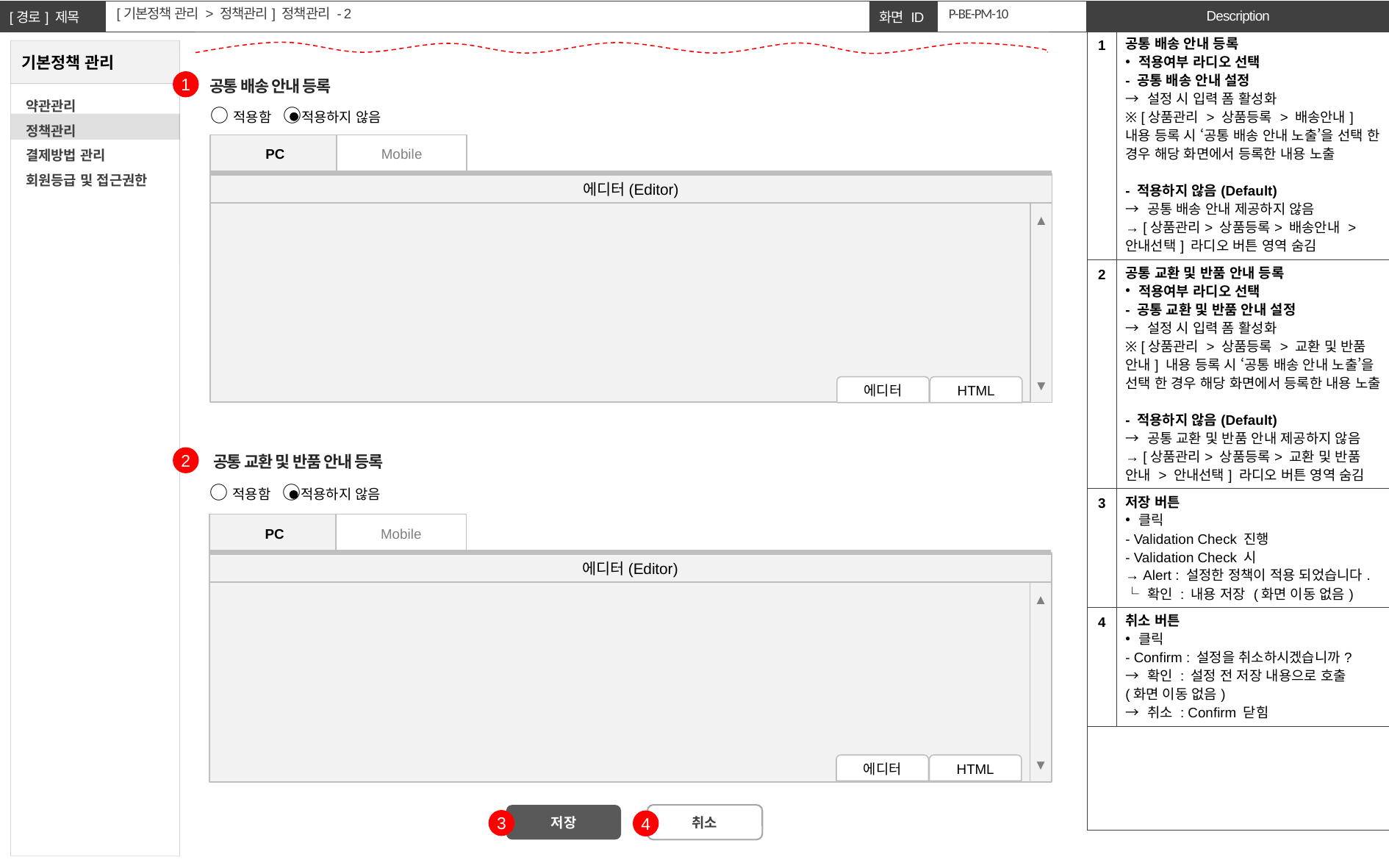

[기본정책 관리 > 정책관리] 정책관리 - 2
# P-BE-PM-10
| 1 | 공통 배송 안내 등록 적용여부 라디오 선택 - 공통 배송 안내 설정 → 설정 시 입력 폼 활성화 ※ [상품관리 > 상품등록 > 배송안내] 내용 등록 시 ‘공통 배송 안내 노출’을 선택 한 경우 해당 화면에서 등록한 내용 노출 - 적용하지 않음(Default) → 공통 배송 안내 제공하지 않음 → [상품관리> 상품등록> 배송안내 > 안내선택] 라디오 버튼 영역 숨김 |
| --- | --- |
| 2 | 공통 교환 및 반품 안내 등록 적용여부 라디오 선택 - 공통 교환 및 반품 안내 설정 → 설정 시 입력 폼 활성화 ※ [상품관리 > 상품등록 > 교환 및 반품 안내] 내용 등록 시 ‘공통 배송 안내 노출’을 선택 한 경우 해당 화면에서 등록한 내용 노출 - 적용하지 않음(Default) → 공통 교환 및 반품 안내 제공하지 않음 → [상품관리> 상품등록> 교환 및 반품 안내 > 안내선택] 라디오 버튼 영역 숨김 |
| 3 | 저장 버튼 클릭 - Validation Check 진행 - Validation Check 시 → Alert : 설정한 정책이 적용 되었습니다. └ 확인 : 내용 저장 (화면 이동 없음) |
| 4 | 취소 버튼 클릭 - Confirm : 설정을 취소하시겠습니까? → 확인 : 설정 전 저장 내용으로 호출 (화면 이동 없음) → 취소 : Confirm 닫힘 |
|  |  |

공통 배송 안내 등록
1
○적용함   ○적용하지 않음

PC
Mobile

에디터(Editor)
▲

▼
에디터
HTML
공통 교환 및 반품 안내 등록
2
○적용함   ○적용하지 않음

PC
Mobile

에디터(Editor)
▲

▼
에디터
HTML
저장
취소
3
4